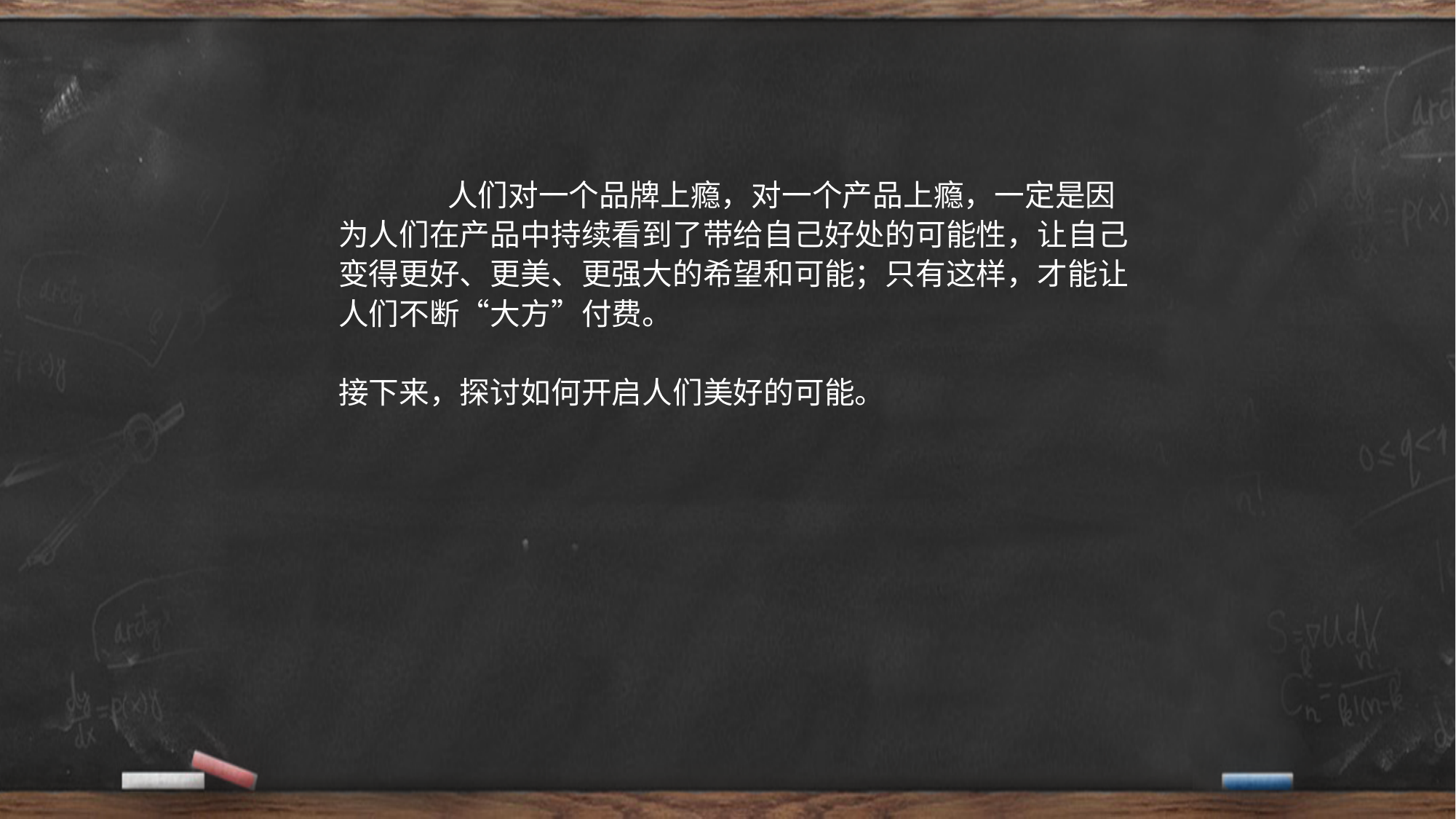

# 人们对一个品牌上瘾，对一个产品上瘾，一定是因为人们在产品中持续看到了带给自己好处的可能性，让自己变得更好、更美、更强大的希望和可能；只有这样，才能让人们不断“大方”付费。 接下来，探讨如何开启人们美好的可能。